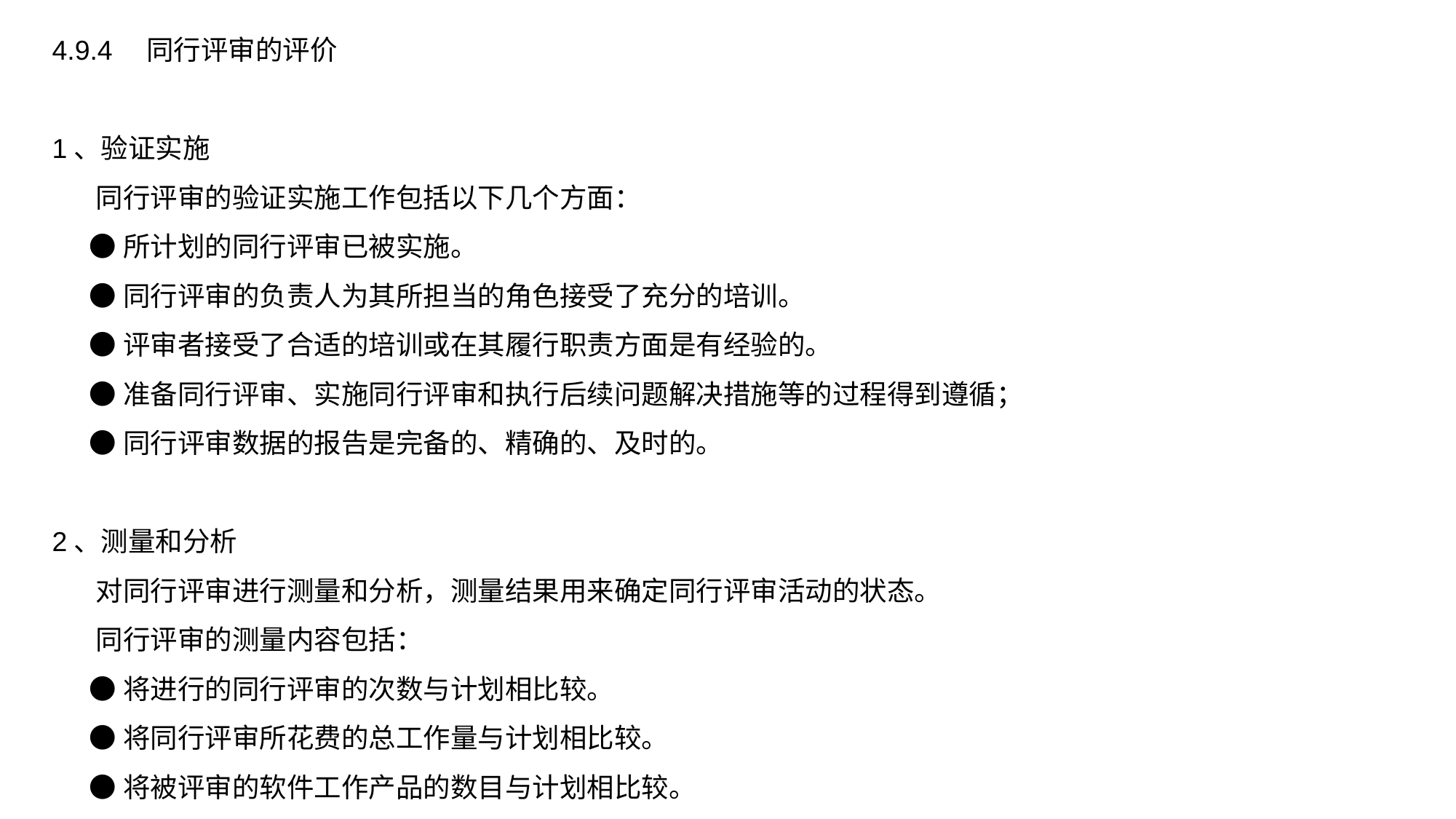

4.9.4　同行评审的评价

1、验证实施
      同行评审的验证实施工作包括以下几个方面：
      ●所计划的同行评审已被实施。
      ●同行评审的负责人为其所担当的角色接受了充分的培训。
      ●评审者接受了合适的培训或在其履行职责方面是有经验的。
      ●准备同行评审、实施同行评审和执行后续问题解决措施等的过程得到遵循；
      ●同行评审数据的报告是完备的、精确的、及时的。

2、测量和分析
      对同行评审进行测量和分析，测量结果用来确定同行评审活动的状态。
      同行评审的测量内容包括：
      ●将进行的同行评审的次数与计划相比较。
      ●将同行评审所花费的总工作量与计划相比较。
      ●将被评审的软件工作产品的数目与计划相比较。